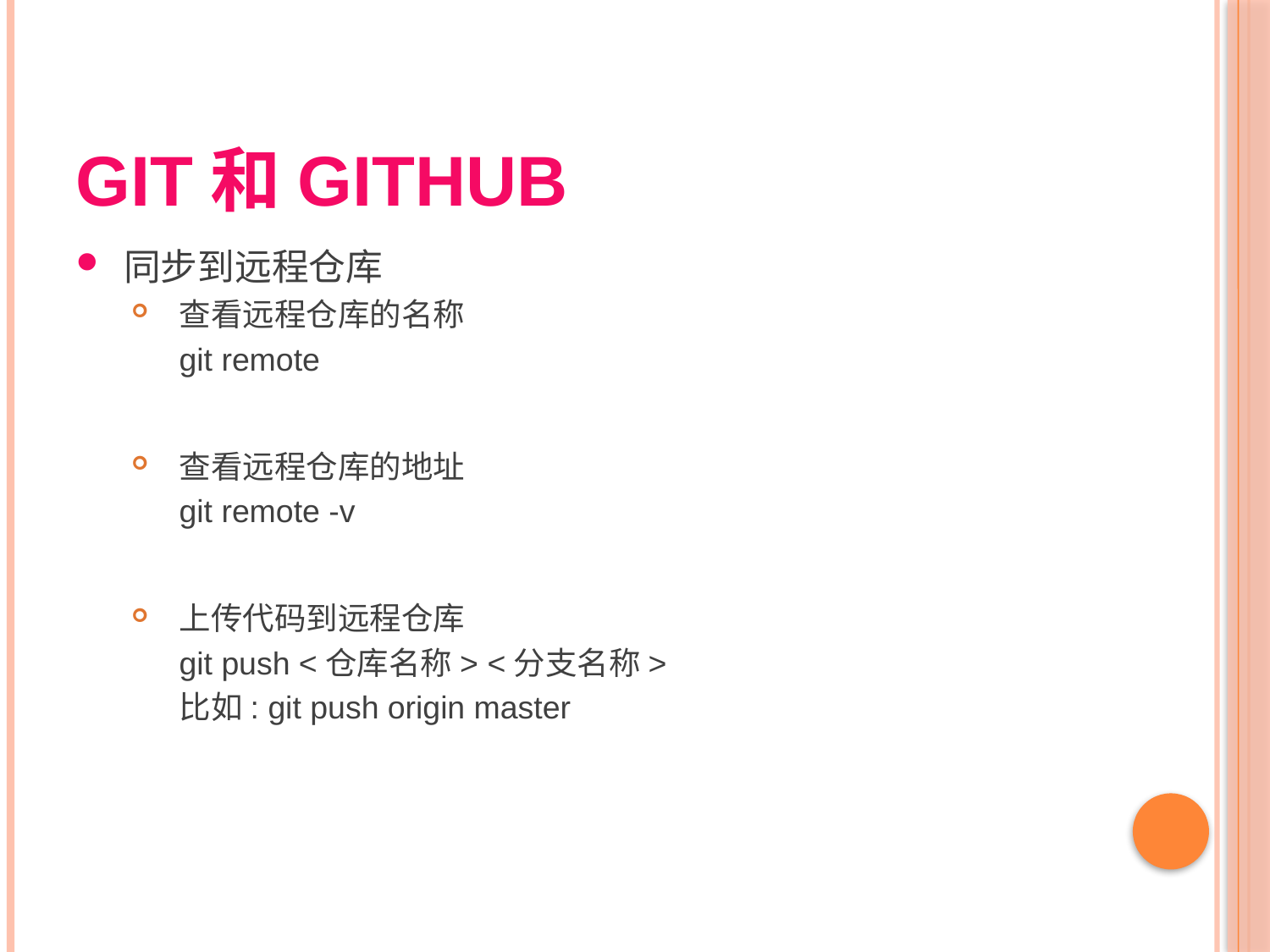

# git和github
同步到远程仓库
查看远程仓库的名称
	git remote

查看远程仓库的地址
	git remote -v

上传代码到远程仓库
	git push <仓库名称> <分支名称>
	比如: git push origin master